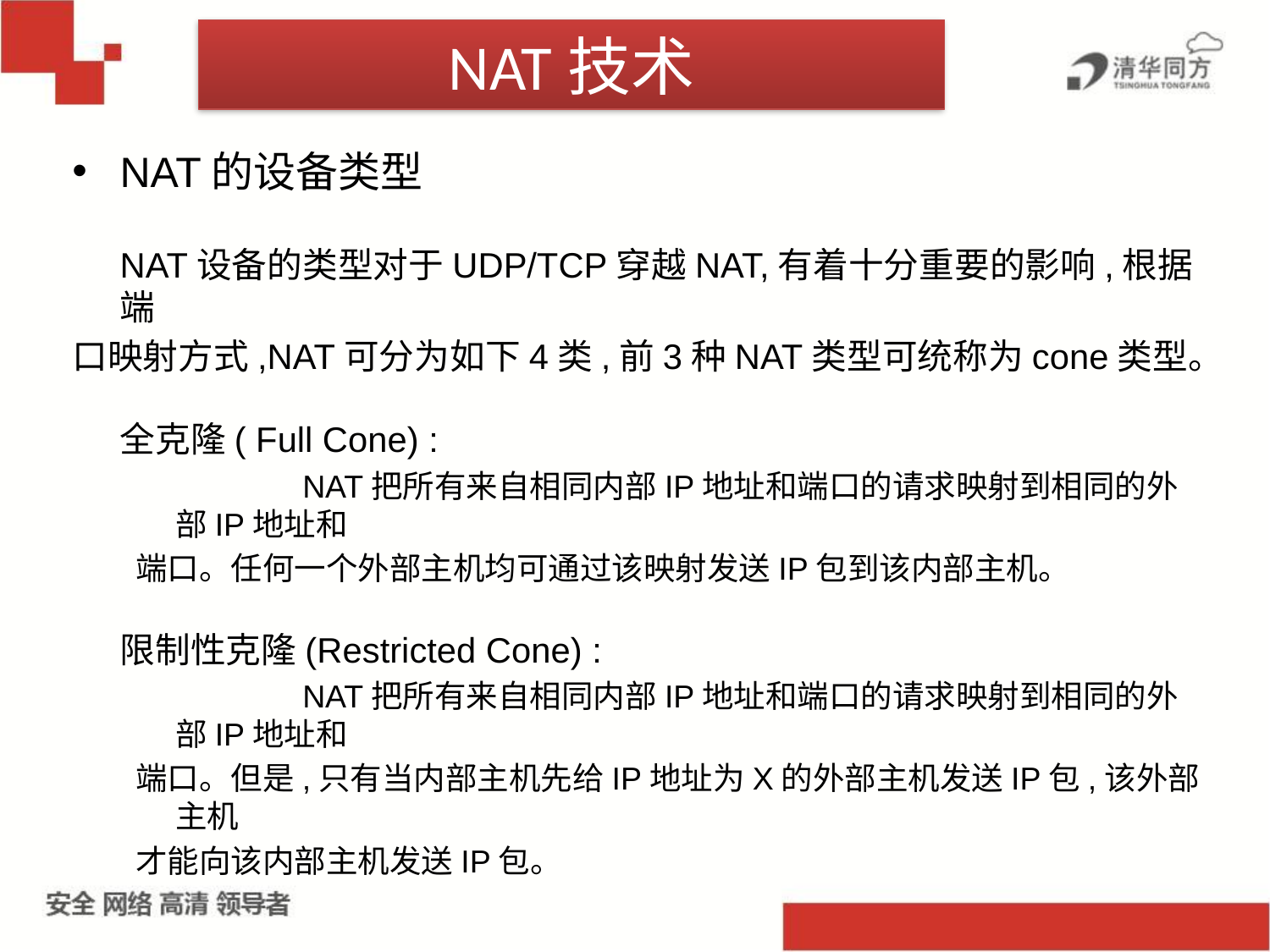

NAT技术
NAT的设备类型

	NAT设备的类型对于UDP/TCP穿越NAT,有着十分重要的影响,根据端
口映射方式,NAT可分为如下4类,前3种NAT类型可统称为cone类型。
全克隆( Full Cone) :
		NAT把所有来自相同内部IP地址和端口的请求映射到相同的外部IP地址和
端口。任何一个外部主机均可通过该映射发送IP包到该内部主机。
限制性克隆(Restricted Cone) :
		NAT把所有来自相同内部IP地址和端口的请求映射到相同的外部IP地址和
端口。但是,只有当内部主机先给IP地址为X的外部主机发送IP包,该外部主机
才能向该内部主机发送IP包。